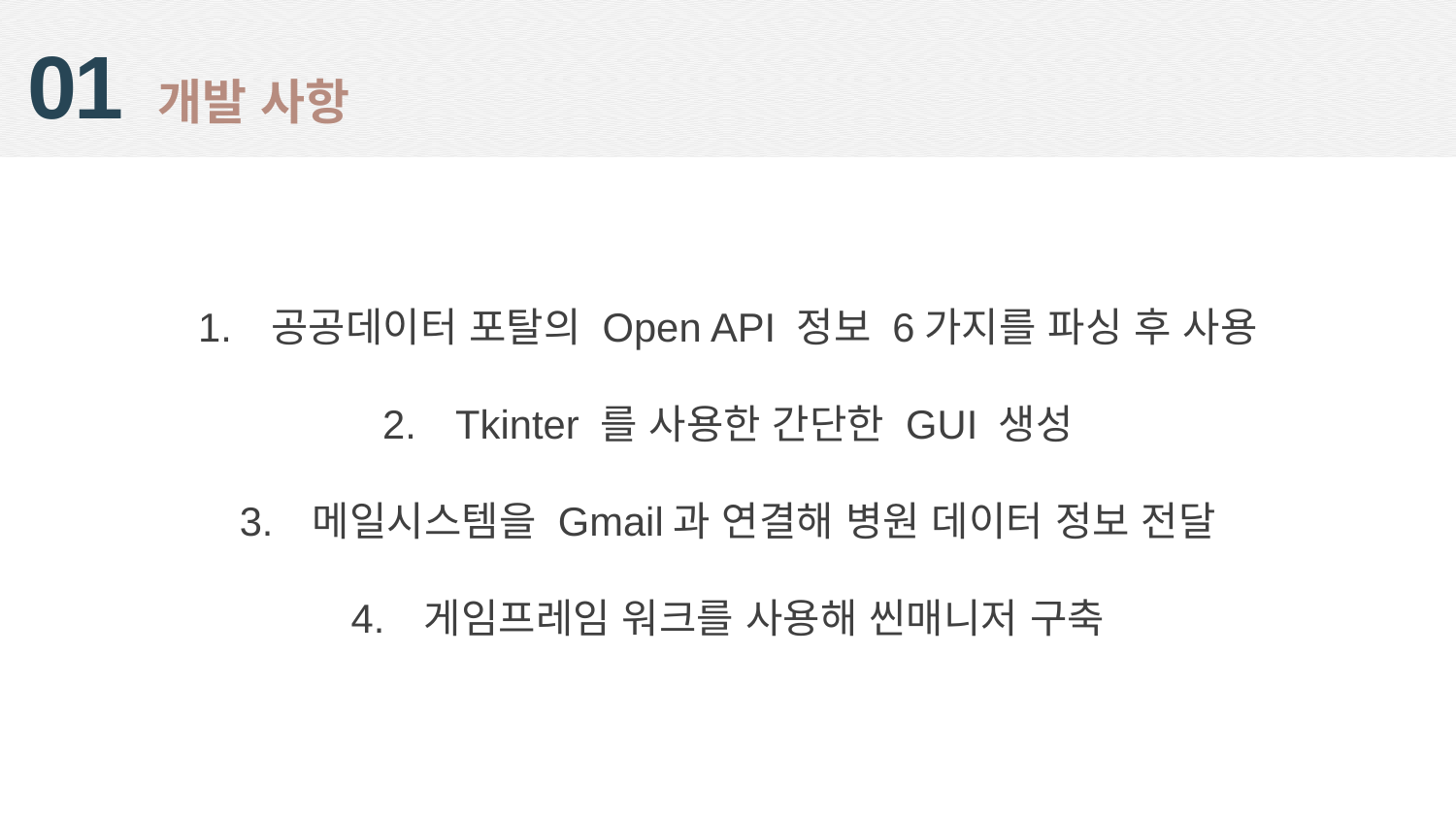

개발 사항
01
공공데이터 포탈의 Open API 정보 6가지를 파싱 후 사용

Tkinter 를 사용한 간단한 GUI 생성

메일시스템을 Gmail과 연결해 병원 데이터 정보 전달

게임프레임 워크를 사용해 씬매니저 구축